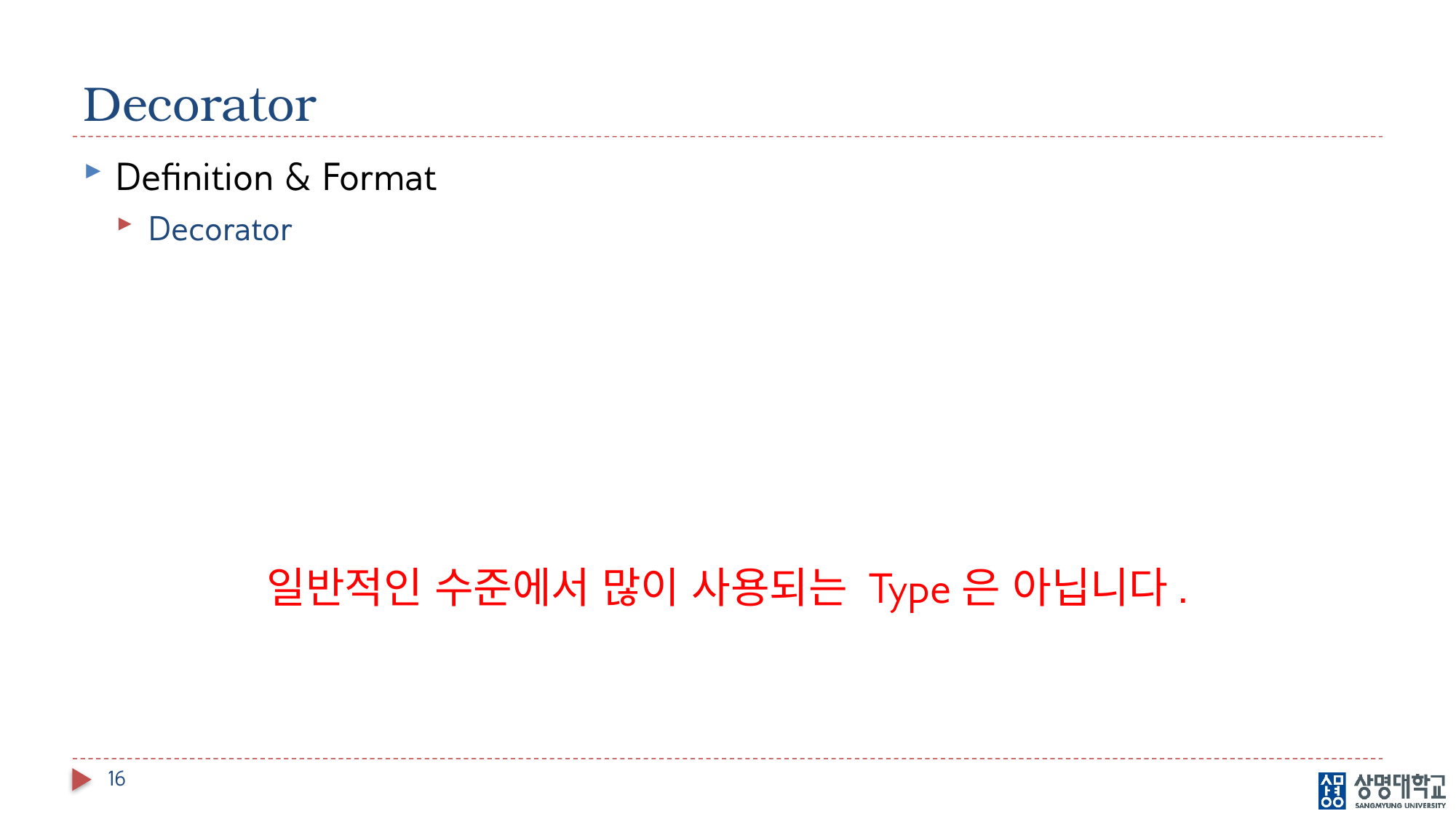

# Decorator

Definition & Format
Decorator
일반적인 수준에서 많이 사용되는 Type은 아닙니다.
16